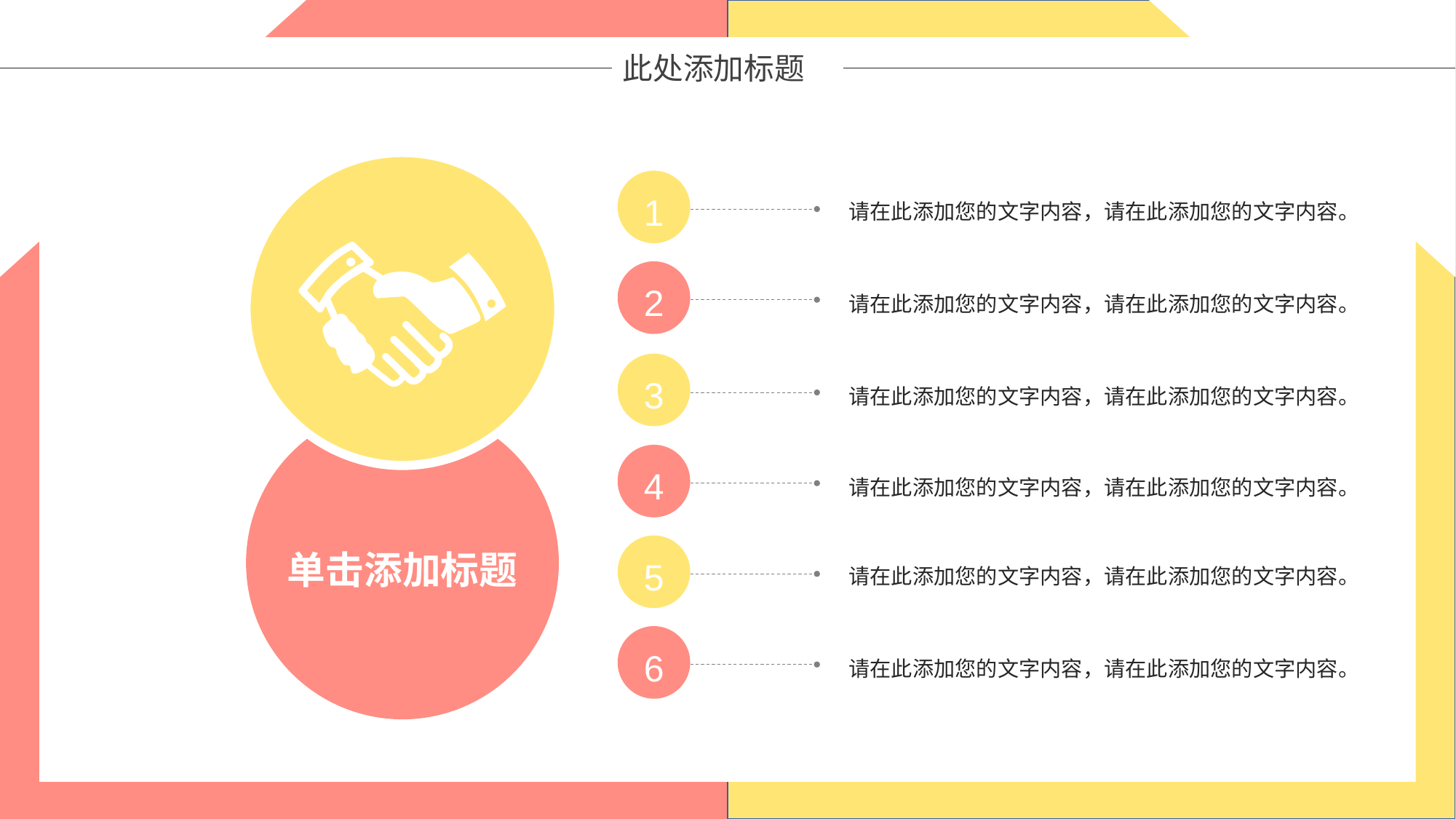

此处添加标题

1
请在此添加您的文字内容，请在此添加您的文字内容。

2
请在此添加您的文字内容，请在此添加您的文字内容。
3
请在此添加您的文字内容，请在此添加您的文字内容。

4
请在此添加您的文字内容，请在此添加您的文字内容。
5
单击添加标题
请在此添加您的文字内容，请在此添加您的文字内容。
6
请在此添加您的文字内容，请在此添加您的文字内容。